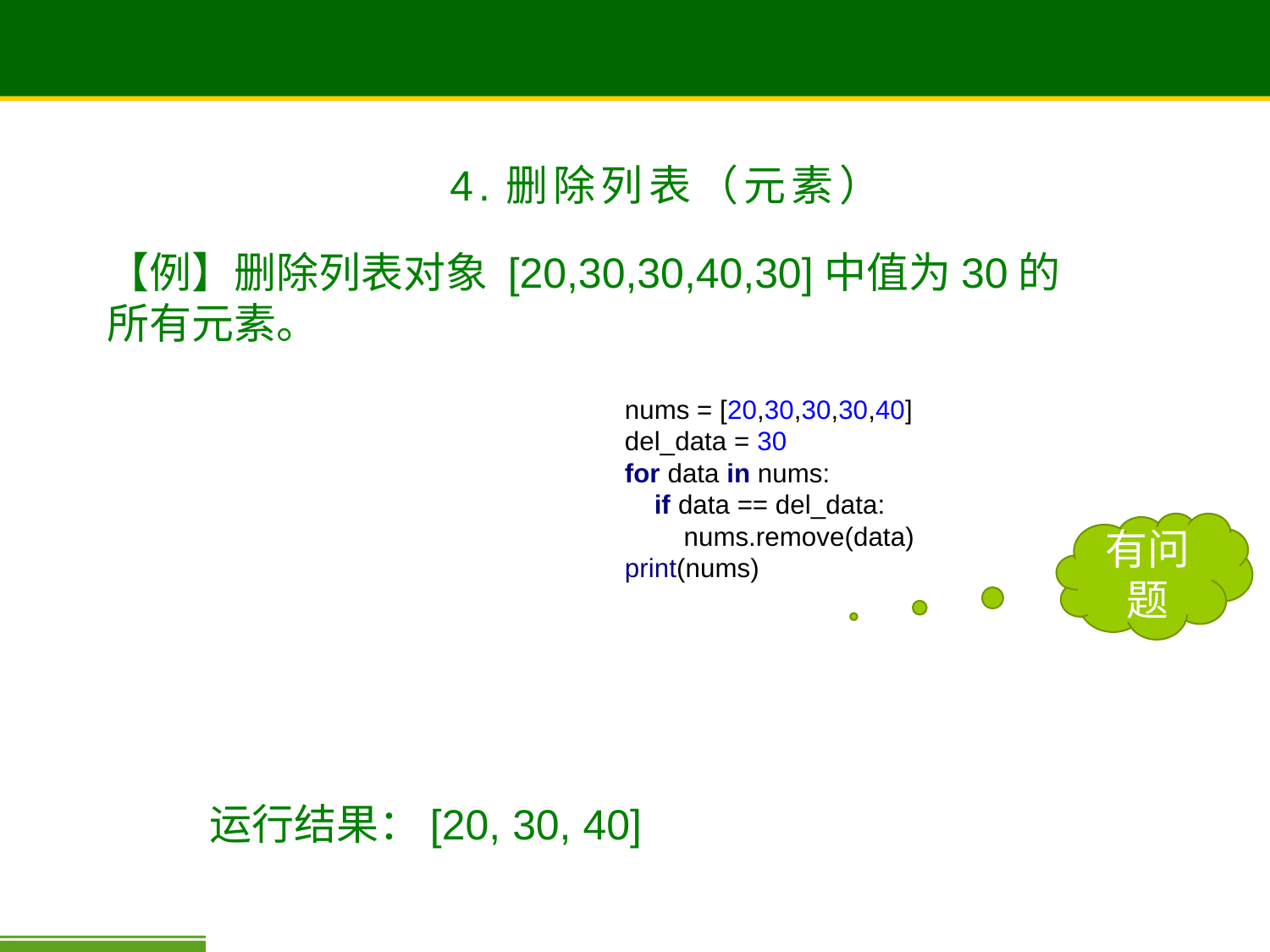

4.删除列表（元素）
【例】删除列表对象 [20,30,30,40,30]中值为30的所有元素。
nums = [20,30,30,30,40]
del_data = 30
for data in nums:
    if data == del_data:
        nums.remove(data)
print(nums)
有问题
运行结果：
[20, 30, 40]